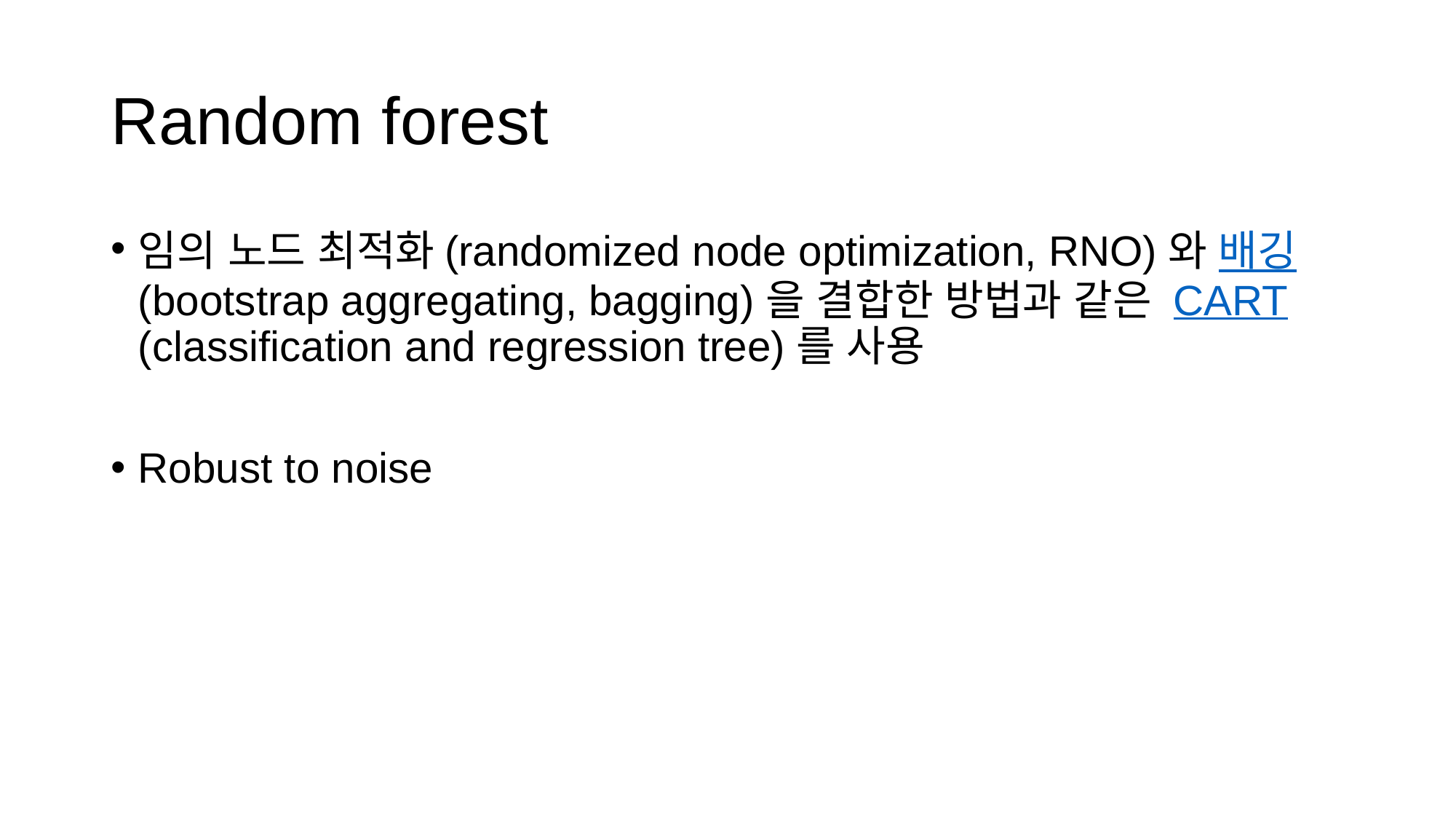

# Random forest
임의 노드 최적화(randomized node optimization, RNO)와 배깅(bootstrap aggregating, bagging)을 결합한 방법과 같은 CART(classification and regression tree)를 사용

Robust to noise